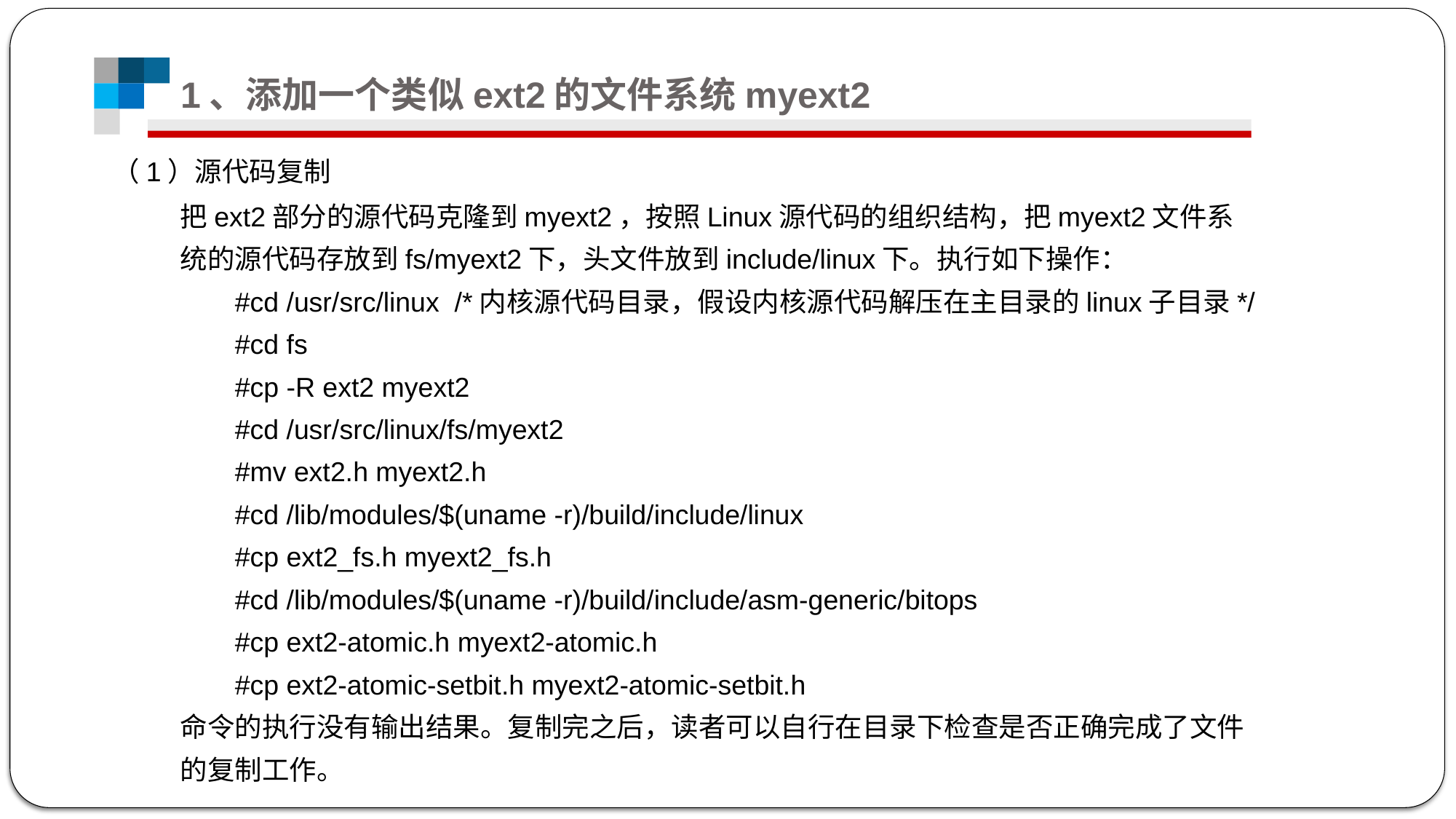

# 1、添加一个类似ext2的文件系统myext2
（1）源代码复制
把ext2部分的源代码克隆到myext2，按照Linux源代码的组织结构，把myext2文件系统的源代码存放到fs/myext2下，头文件放到include/linux下。执行如下操作：
#cd /usr/src/linux  /*内核源代码目录，假设内核源代码解压在主目录的linux子目录*/
#cd fs
#cp -R ext2 myext2
#cd /usr/src/linux/fs/myext2
#mv ext2.h myext2.h
#cd /lib/modules/$(uname -r)/build/include/linux
#cp ext2_fs.h myext2_fs.h
#cd /lib/modules/$(uname -r)/build/include/asm-generic/bitops
#cp ext2-atomic.h myext2-atomic.h
#cp ext2-atomic-setbit.h myext2-atomic-setbit.h
命令的执行没有输出结果。复制完之后，读者可以自行在目录下检查是否正确完成了文件的复制工作。